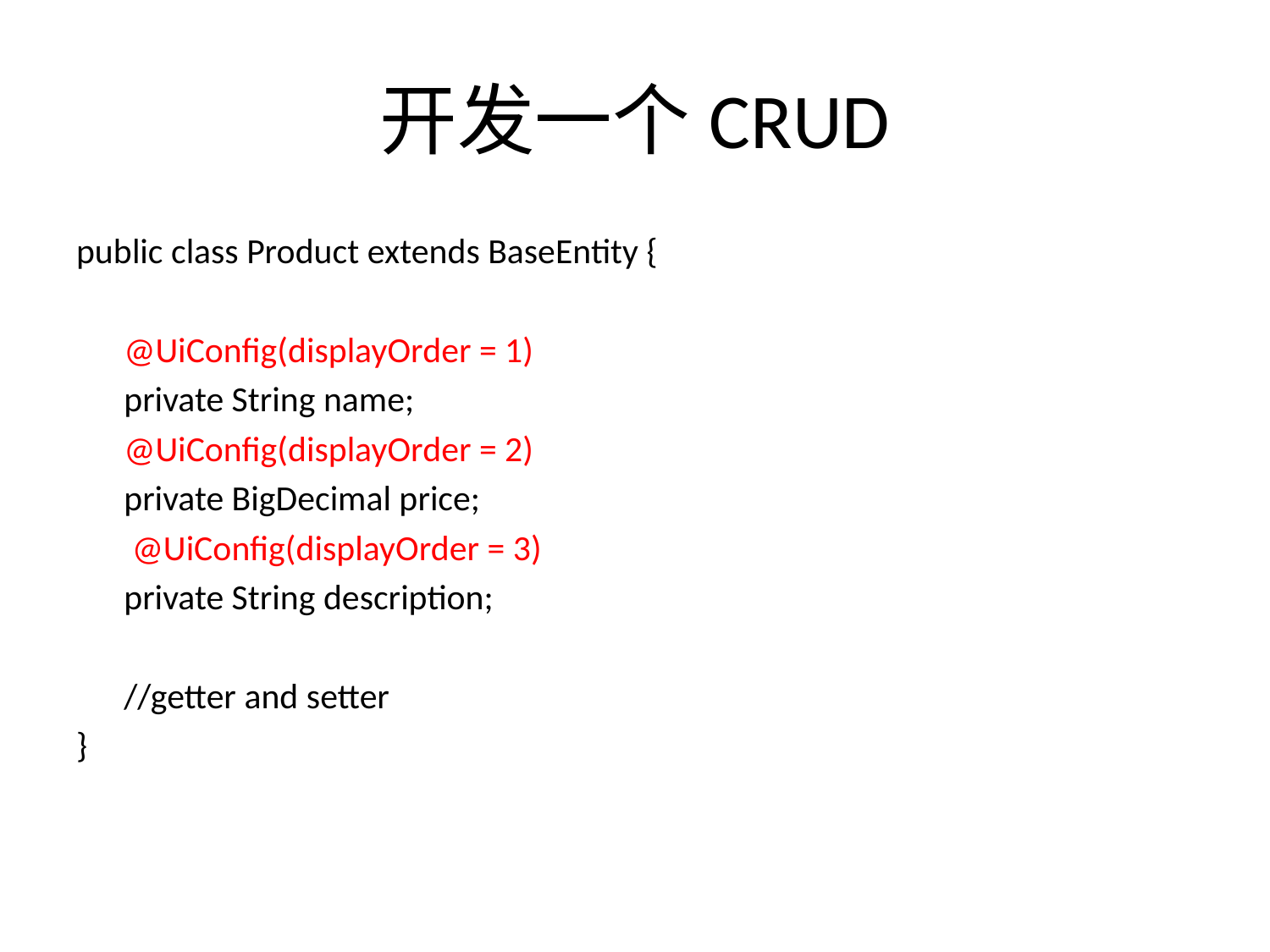

# 开发一个CRUD
public class Product extends BaseEntity {

	@UiConfig(displayOrder = 1)
	private String name;
	@UiConfig(displayOrder = 2)
	private BigDecimal price;
	 @UiConfig(displayOrder = 3)
	private String description;

	//getter and setter
}